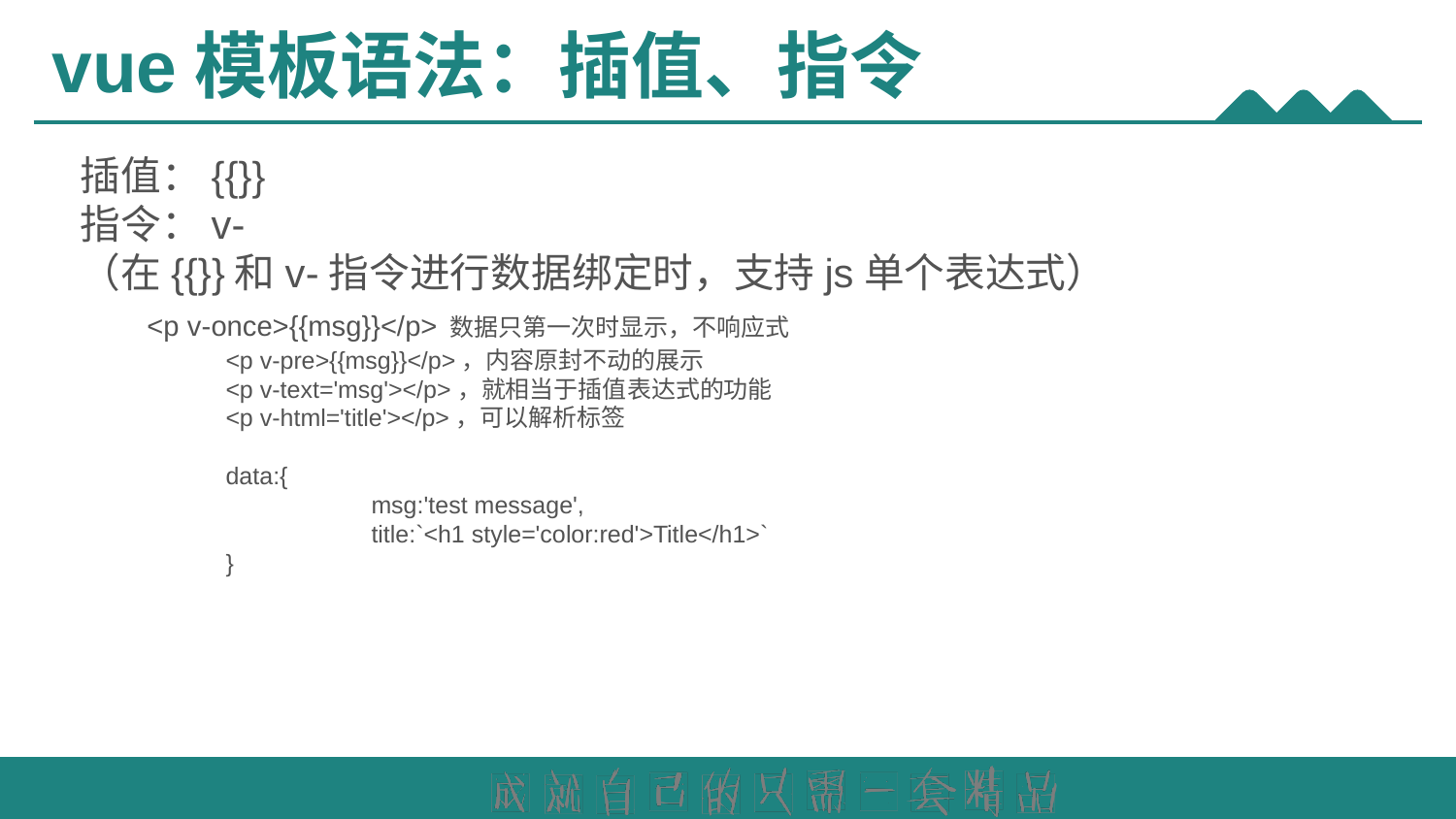

# vue模板语法：插值、指令
插值：{{}}
指令：v-
（在{{}}和v-指令进行数据绑定时，支持js单个表达式）
      <p v-once>{{msg}}</p> 数据只第一次时显示，不响应式
	<p v-pre>{{msg}}</p>，内容原封不动的展示
	<p v-text='msg'></p>，就相当于插值表达式的功能
	<p v-html='title'></p>，可以解析标签

	data:{
		msg:'test message',
		title:`<h1 style='color:red'>Title</h1>`
	}